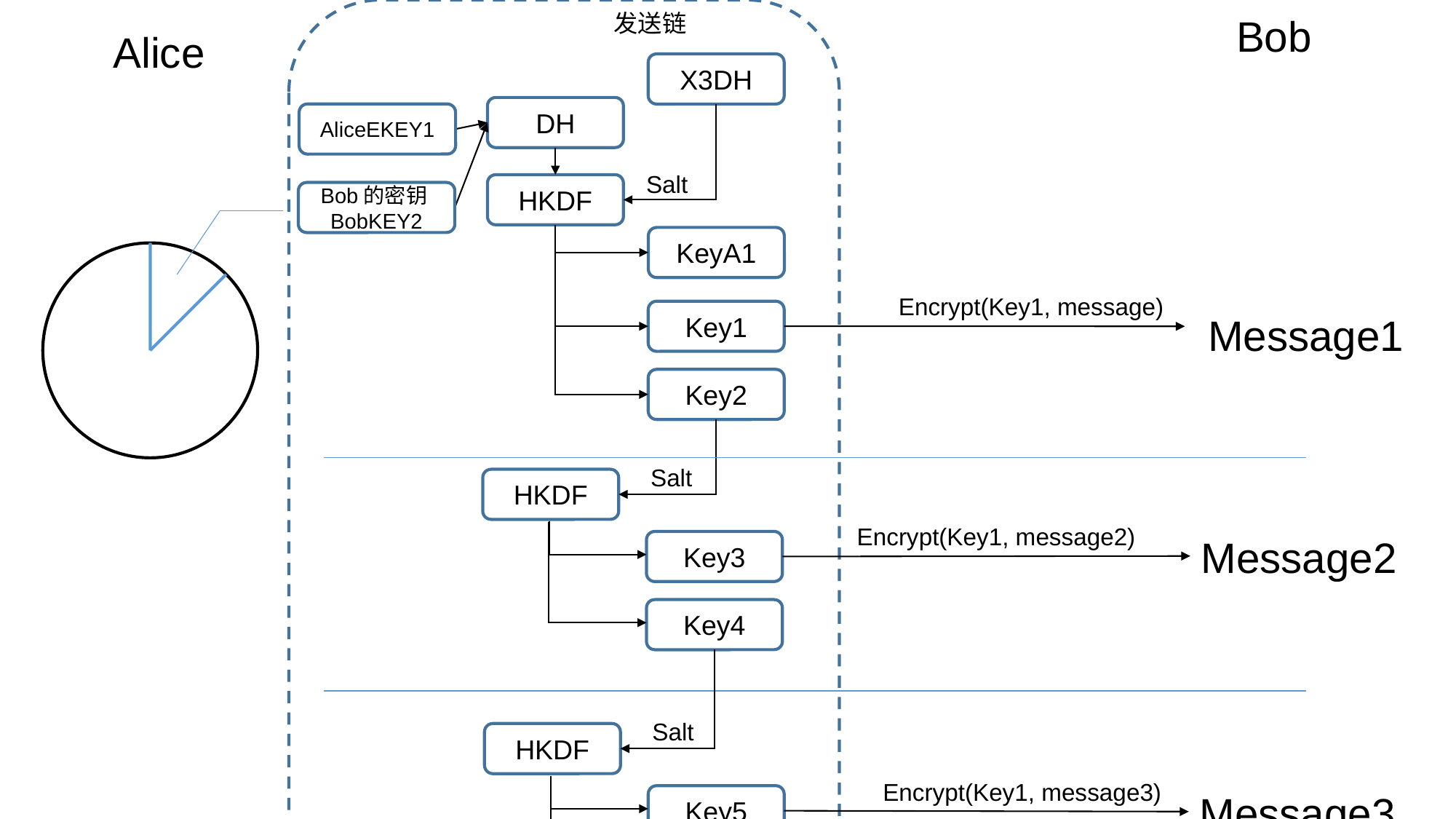

发送链
Bob
Alice
X3DH
DH
AliceEKEY1
Salt
HKDF
Bob的密钥BobKEY2
KeyA1

Encrypt(Key1, message)
Key1
Message1
Key2
Salt
HKDF
Encrypt(Key1, message2)
Message2
Key3
Key4
Salt
HKDF
Encrypt(Key1, message3)
Message3
Key5
Key6